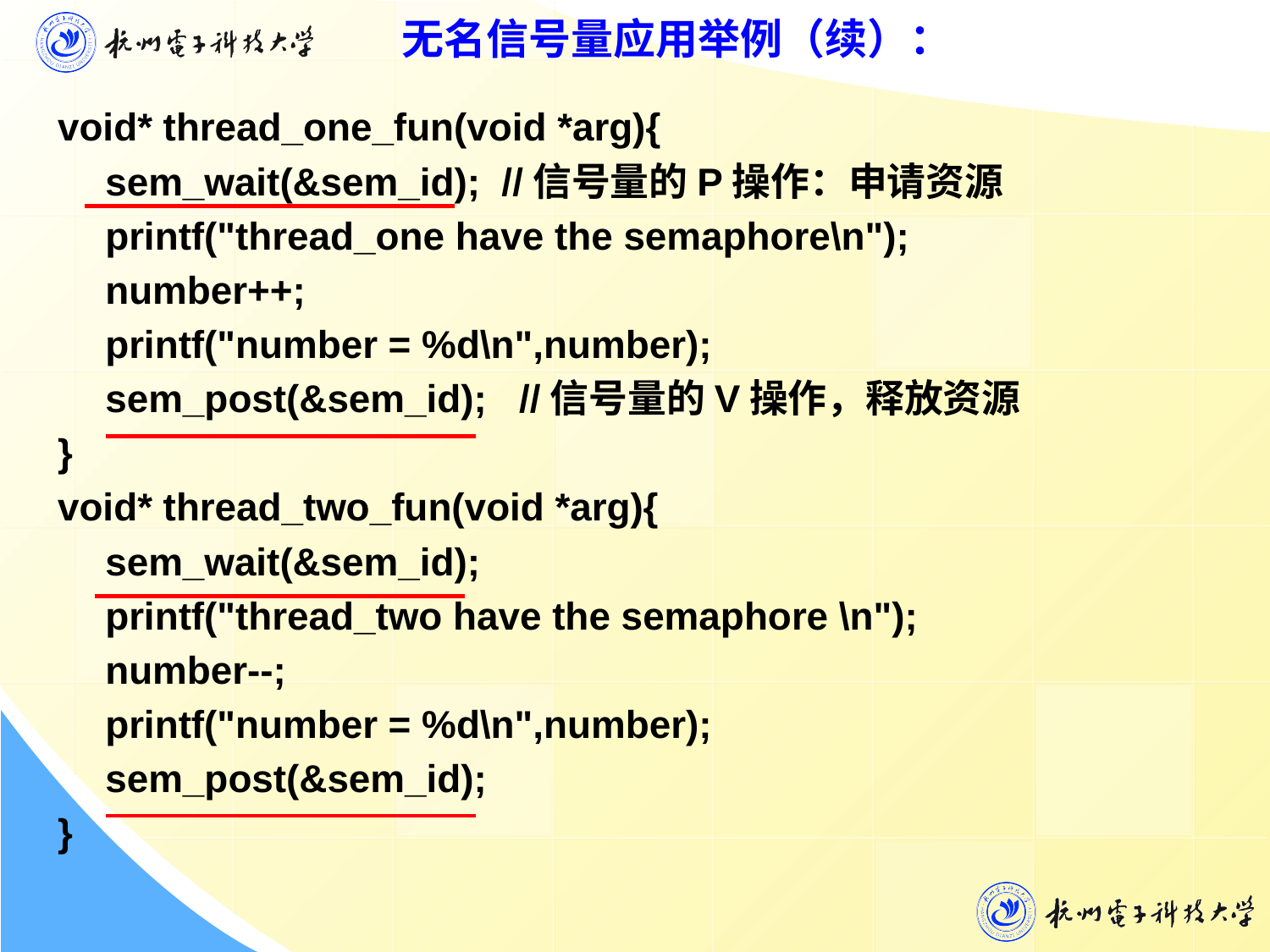

无名信号量应用举例（续）：
void* thread_one_fun(void *arg){
	sem_wait(&sem_id);  //信号量的P操作：申请资源
	printf("thread_one have the semaphore\n");
	number++;
	printf("number = %d\n",number);
	sem_post(&sem_id);   //信号量的V操作，释放资源
}
void* thread_two_fun(void *arg){
	sem_wait(&sem_id);
	printf("thread_two have the semaphore \n");
	number--;
	printf("number = %d\n",number);
	sem_post(&sem_id);
}